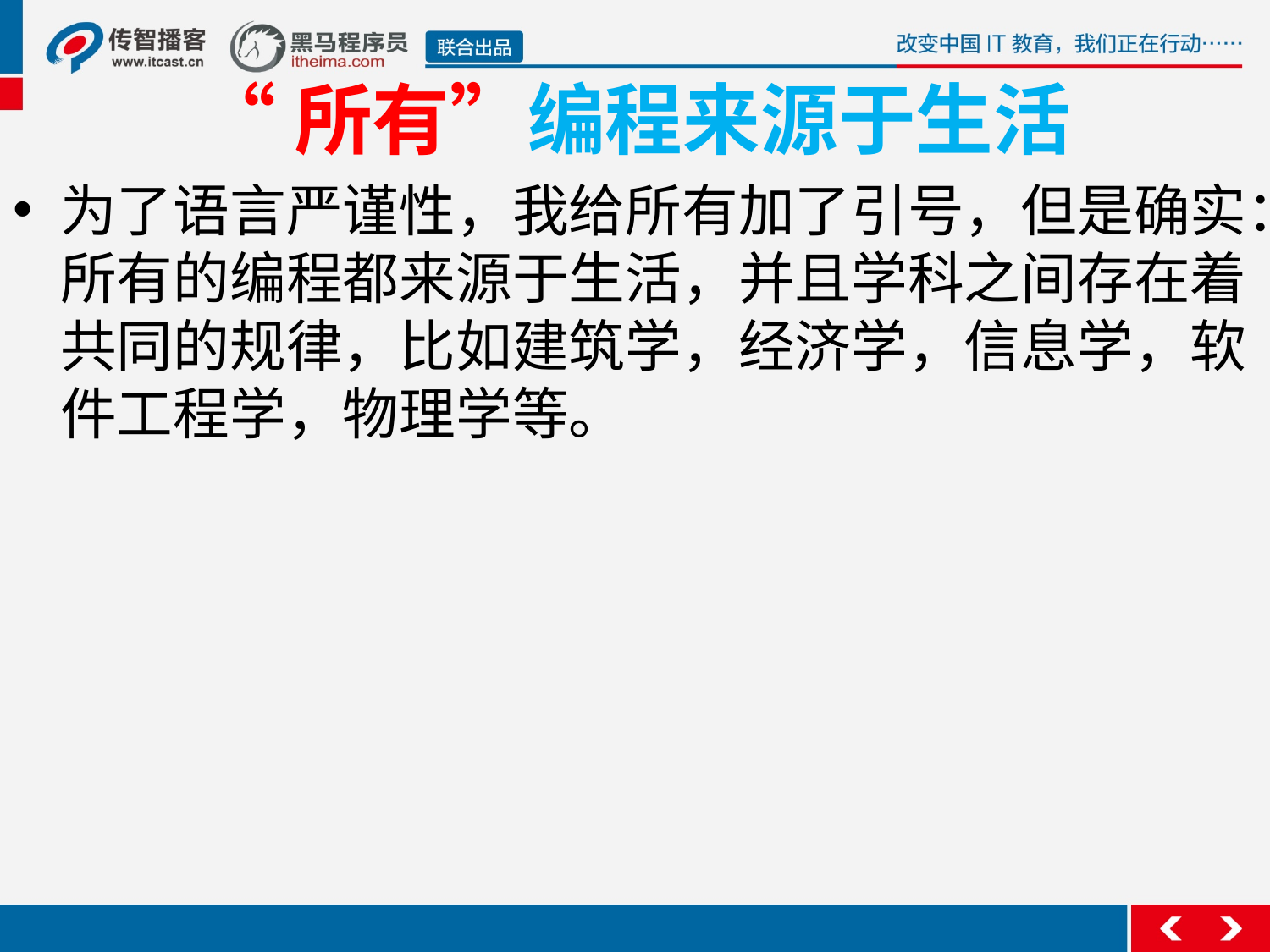

# “所有”编程来源于生活
为了语言严谨性，我给所有加了引号，但是确实：所有的编程都来源于生活，并且学科之间存在着共同的规律，比如建筑学，经济学，信息学，软件工程学，物理学等。